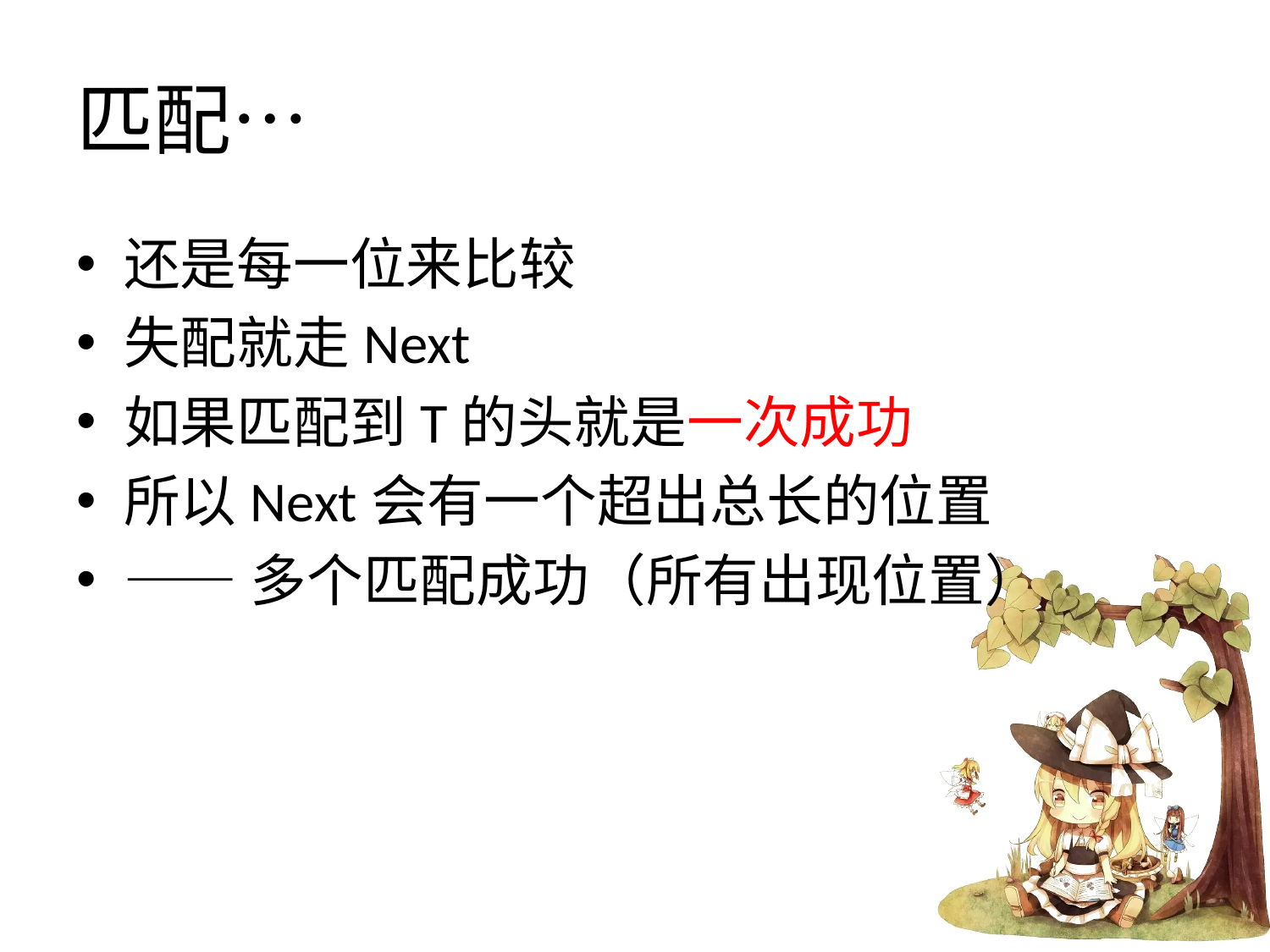

# 匹配…
还是每一位来比较
失配就走Next
如果匹配到T的头就是一次成功
所以Next会有一个超出总长的位置
——多个匹配成功（所有出现位置）